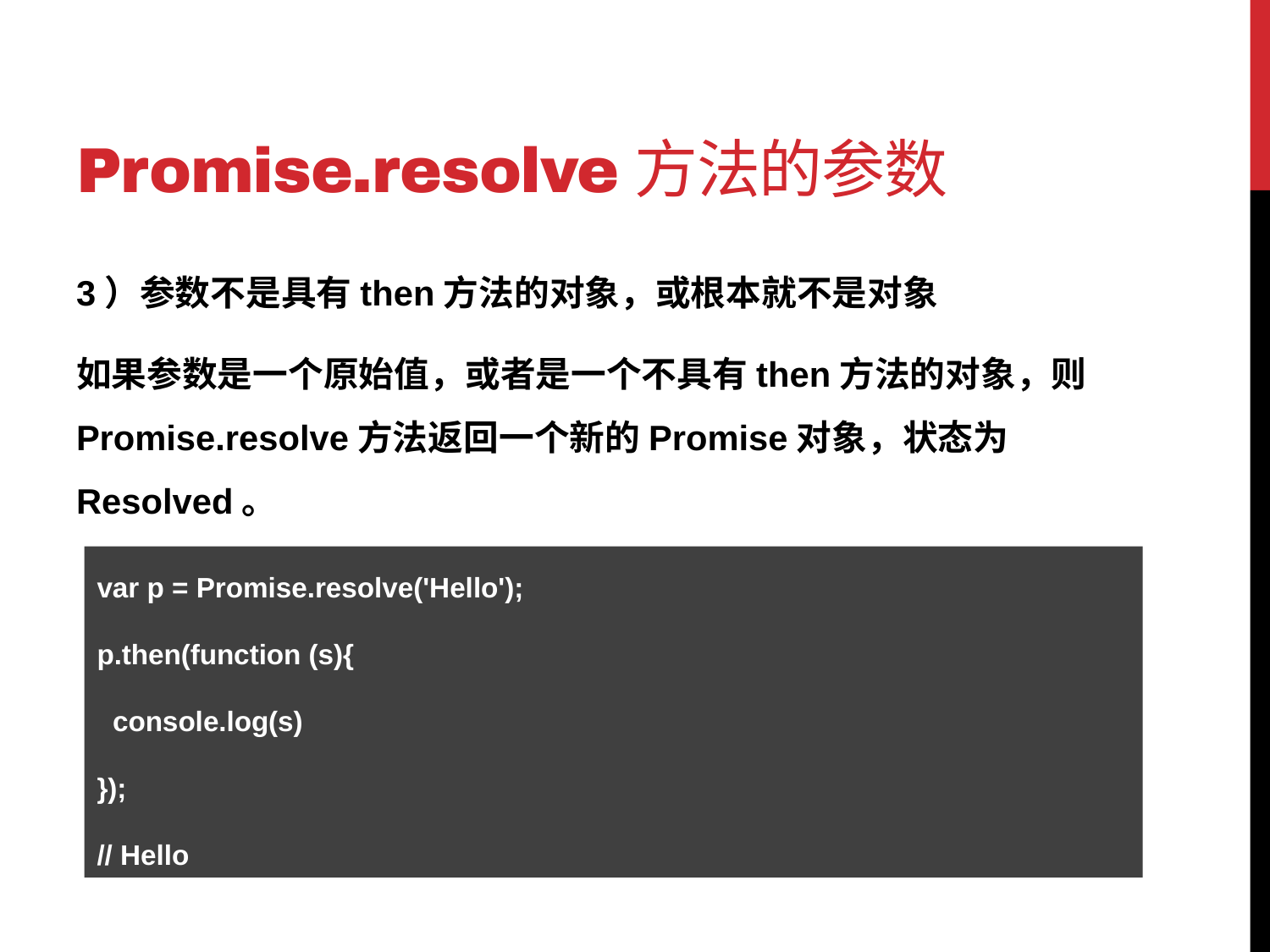

# Promise.resolve方法的参数
3）参数不是具有then方法的对象，或根本就不是对象
如果参数是一个原始值，或者是一个不具有then方法的对象，则Promise.resolve方法返回一个新的Promise对象，状态为Resolved。

var p = Promise.resolve('Hello');
p.then(function (s){
  console.log(s)
});
// Hello